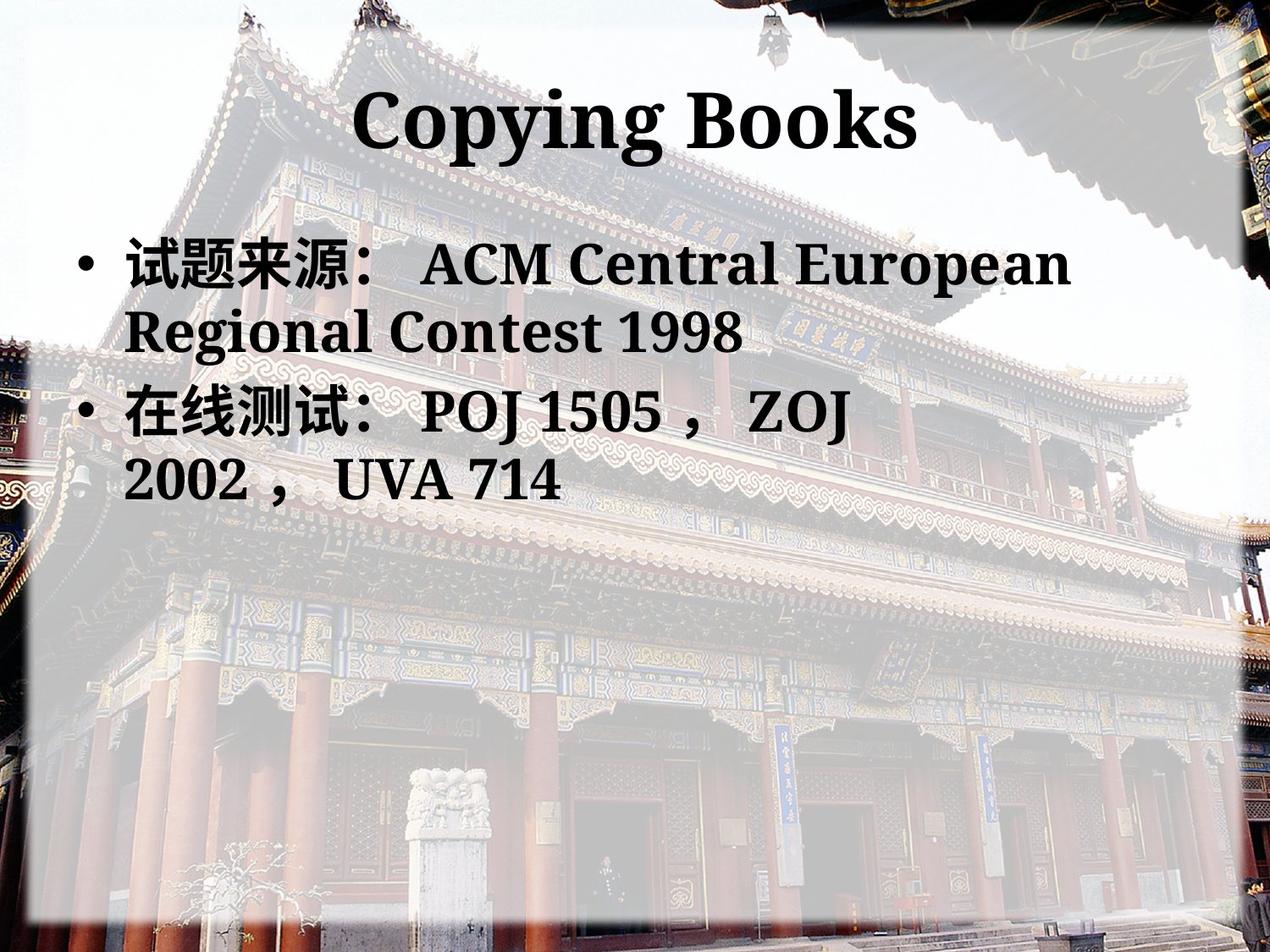

# Copying Books
试题来源：ACM Central European Regional Contest 1998
在线测试：POJ 1505，ZOJ 2002，UVA 714